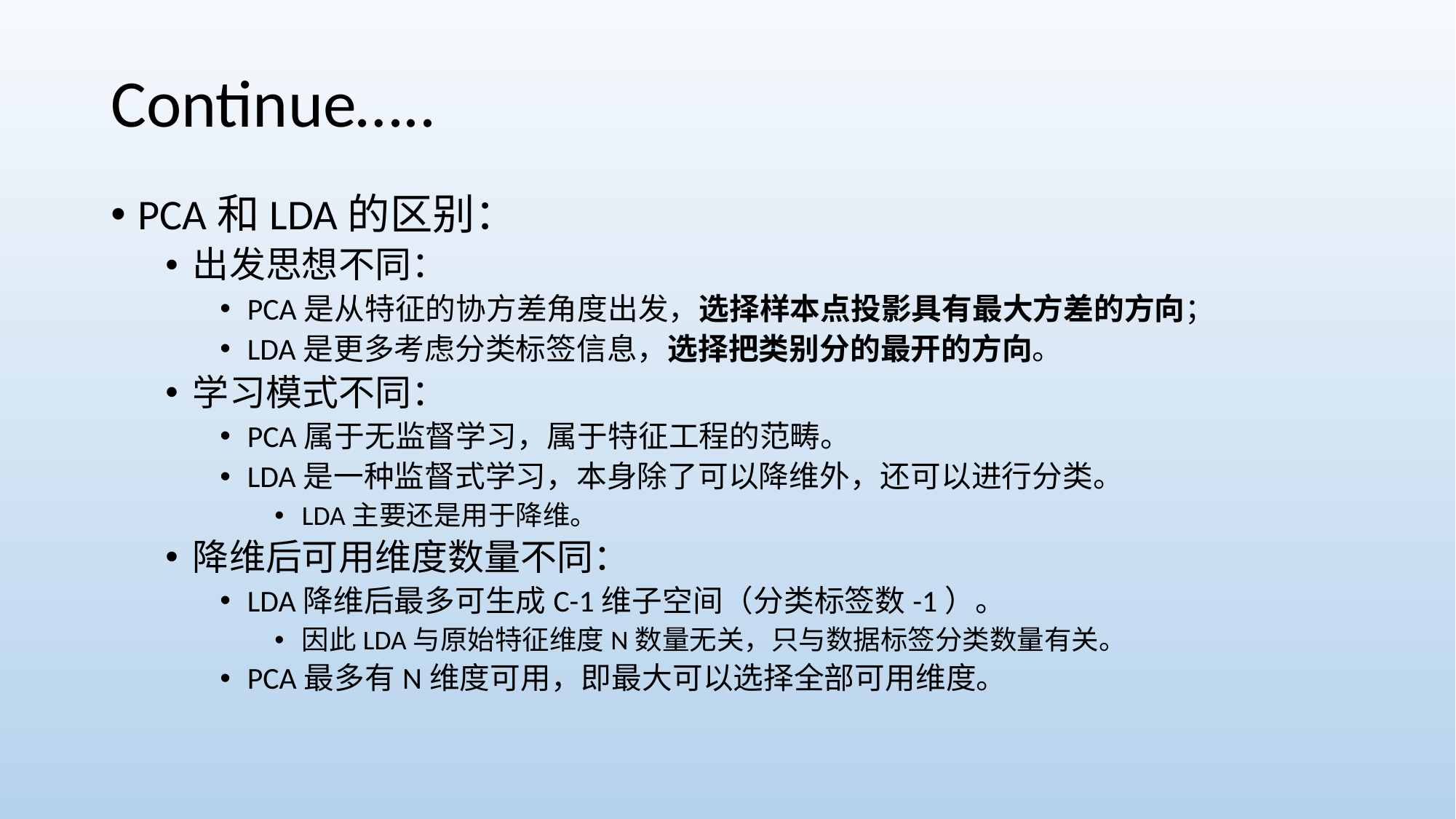

# Continue…..
PCA和LDA的区别：
出发思想不同：
PCA是从特征的协方差角度出发，选择样本点投影具有最大方差的方向；
LDA是更多考虑分类标签信息，选择把类别分的最开的方向。
学习模式不同：
PCA属于无监督学习，属于特征工程的范畴。
LDA是一种监督式学习，本身除了可以降维外，还可以进行分类。
LDA主要还是用于降维。
降维后可用维度数量不同：
LDA降维后最多可生成C-1维子空间（分类标签数-1）。
因此LDA与原始特征维度N数量无关，只与数据标签分类数量有关。
PCA最多有N维度可用，即最大可以选择全部可用维度。